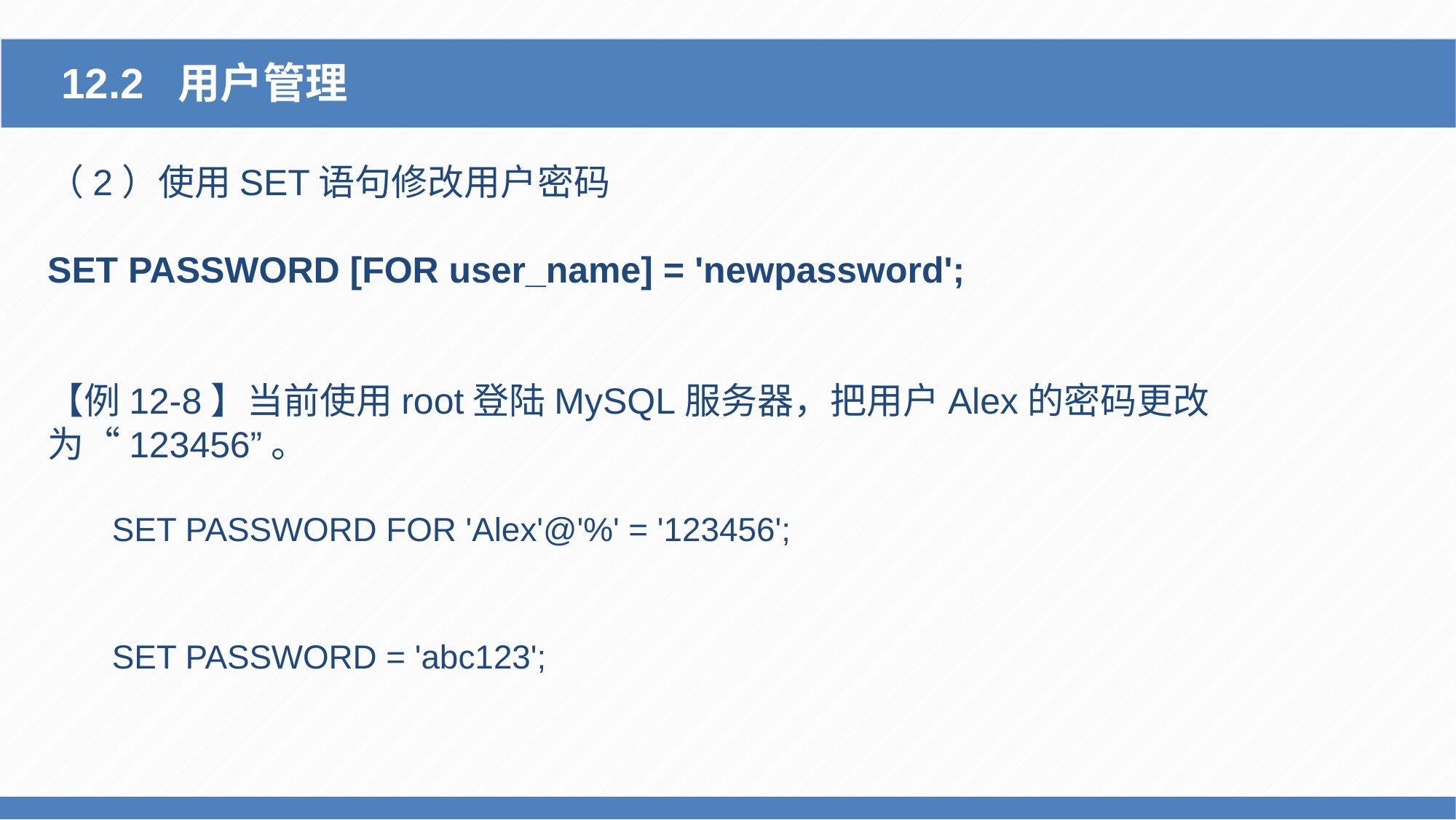

12.2  用户管理
（2）使用SET语句修改用户密码

SET PASSWORD [FOR user_name] = 'newpassword';

【例12-8】当前使用root登陆MySQL服务器，把用户Alex的密码更改为“123456”。

SET PASSWORD FOR 'Alex'@'%' = '123456';

SET PASSWORD = 'abc123';